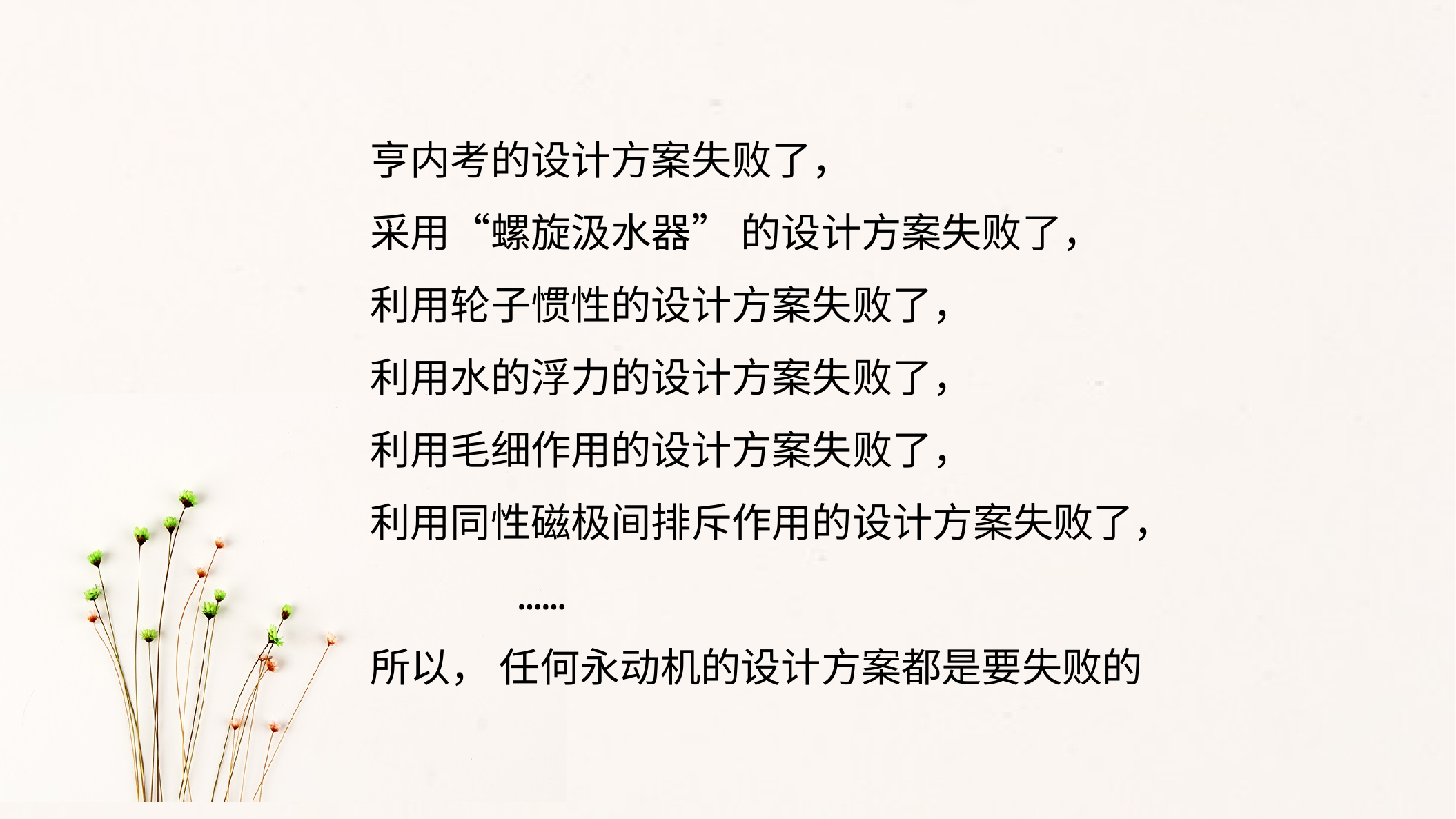

亨内考的设计方案失败了，
    采用“螺旋汲水器” 的设计方案失败了，
    利用轮子惯性的设计方案失败了，
    利用水的浮力的设计方案失败了，
    利用毛细作用的设计方案失败了，
    利用同性磁极间排斥作用的设计方案失败了，
        ……
    所以， 任何永动机的设计方案都是要失败的